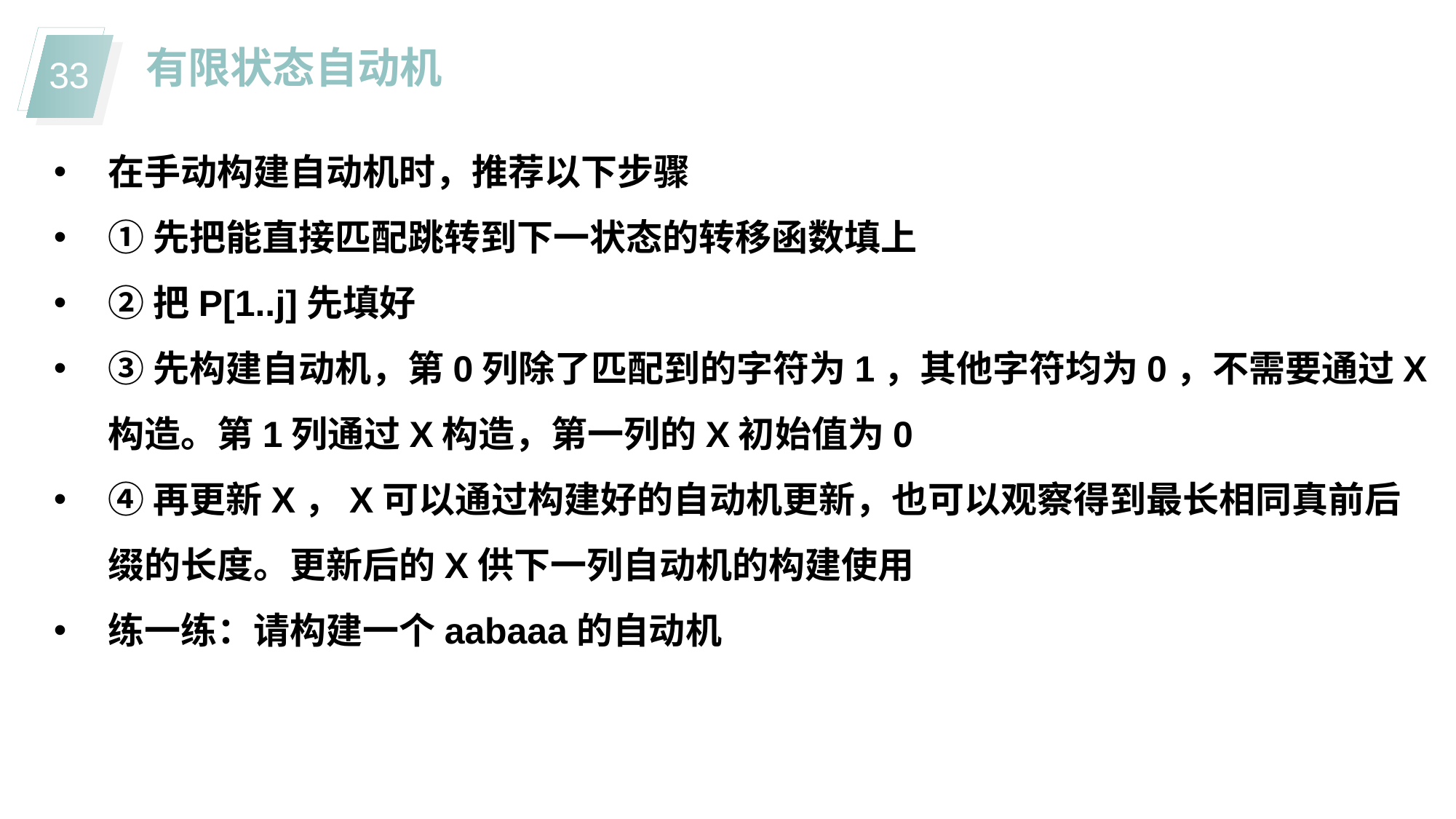

有限状态自动机
在手动构建自动机时，推荐以下步骤
①先把能直接匹配跳转到下一状态的转移函数填上
②把P[1..j]先填好
③先构建自动机，第0列除了匹配到的字符为1，其他字符均为0，不需要通过X构造。第1列通过X构造，第一列的X初始值为0
④再更新X，X可以通过构建好的自动机更新，也可以观察得到最长相同真前后缀的长度。更新后的X供下一列自动机的构建使用
练一练：请构建一个aabaaa的自动机